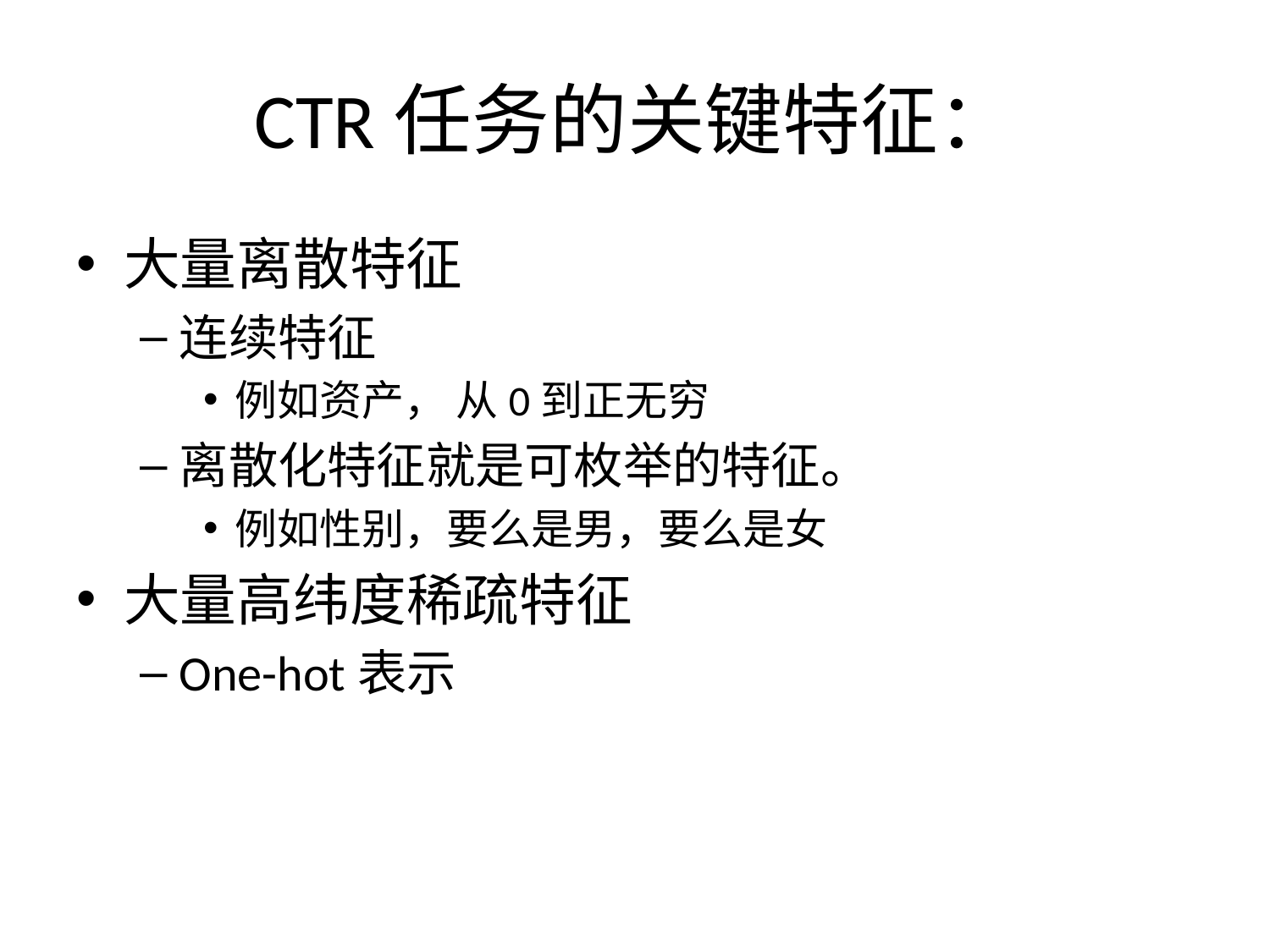

# CTR任务的关键特征：
大量离散特征
连续特征
例如资产， 从0到正无穷
离散化特征就是可枚举的特征。
例如性别，要么是男，要么是女
大量高纬度稀疏特征
One-hot表示